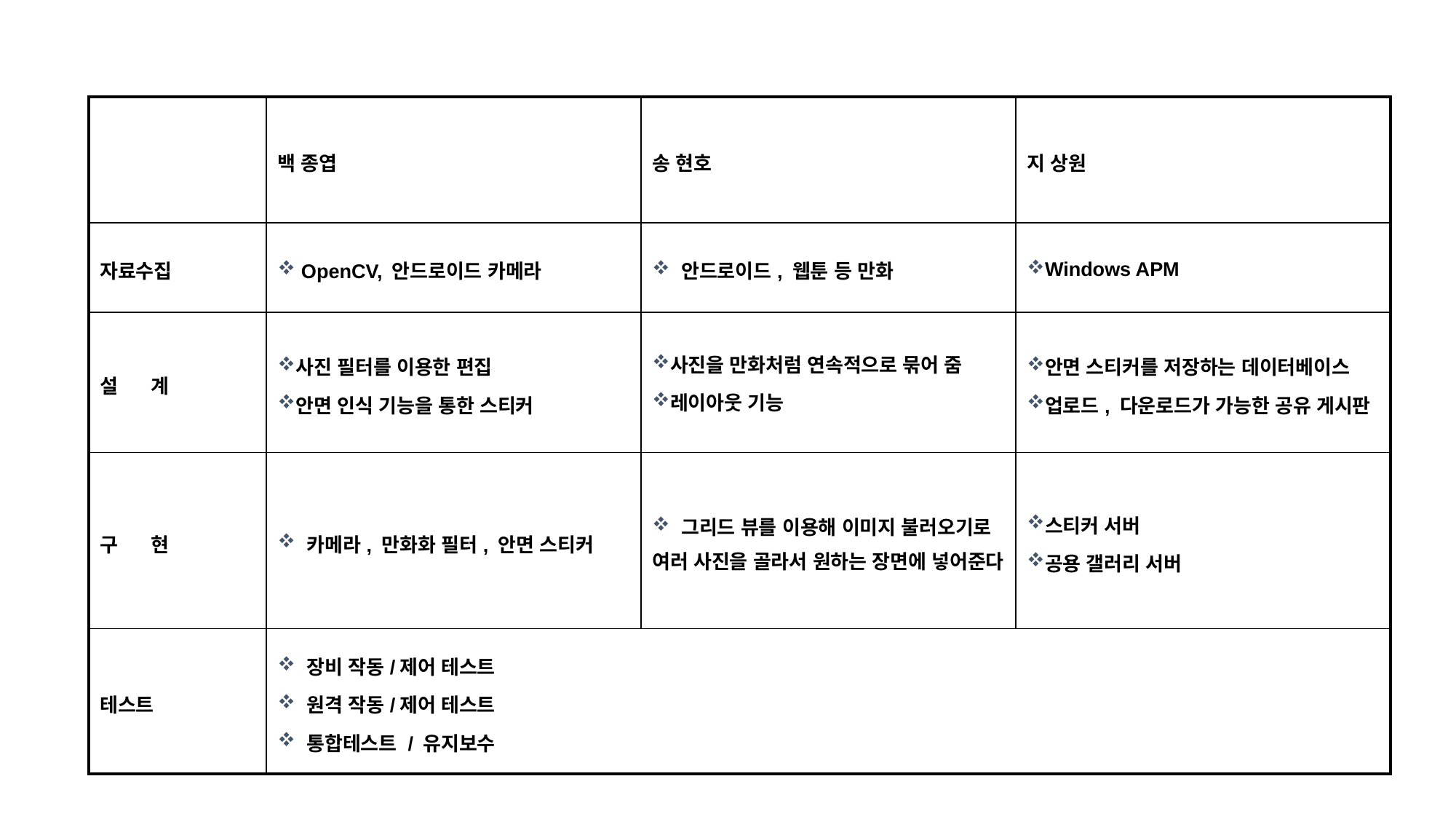

|  | 백 종엽 | 송 현호 | 지 상원 |
| --- | --- | --- | --- |
| 자료수집 | OpenCV, 안드로이드 카메라 | 안드로이드, 웹툰 등 만화 | Windows APM |
| 설 계 | 사진 필터를 이용한 편집 안면 인식 기능을 통한 스티커 | 사진을 만화처럼 연속적으로 묶어 줌 레이아웃 기능 | 안면 스티커를 저장하는 데이터베이스 업로드, 다운로드가 가능한 공유 게시판 |
| 구 현 | 카메라, 만화화 필터, 안면 스티커 | 그리드 뷰를 이용해 이미지 불러오기로 여러 사진을 골라서 원하는 장면에 넣어준다 | 스티커 서버 공용 갤러리 서버 |
| 테스트 | 장비 작동/제어 테스트 원격 작동/제어 테스트 통합테스트 / 유지보수 |  |  |